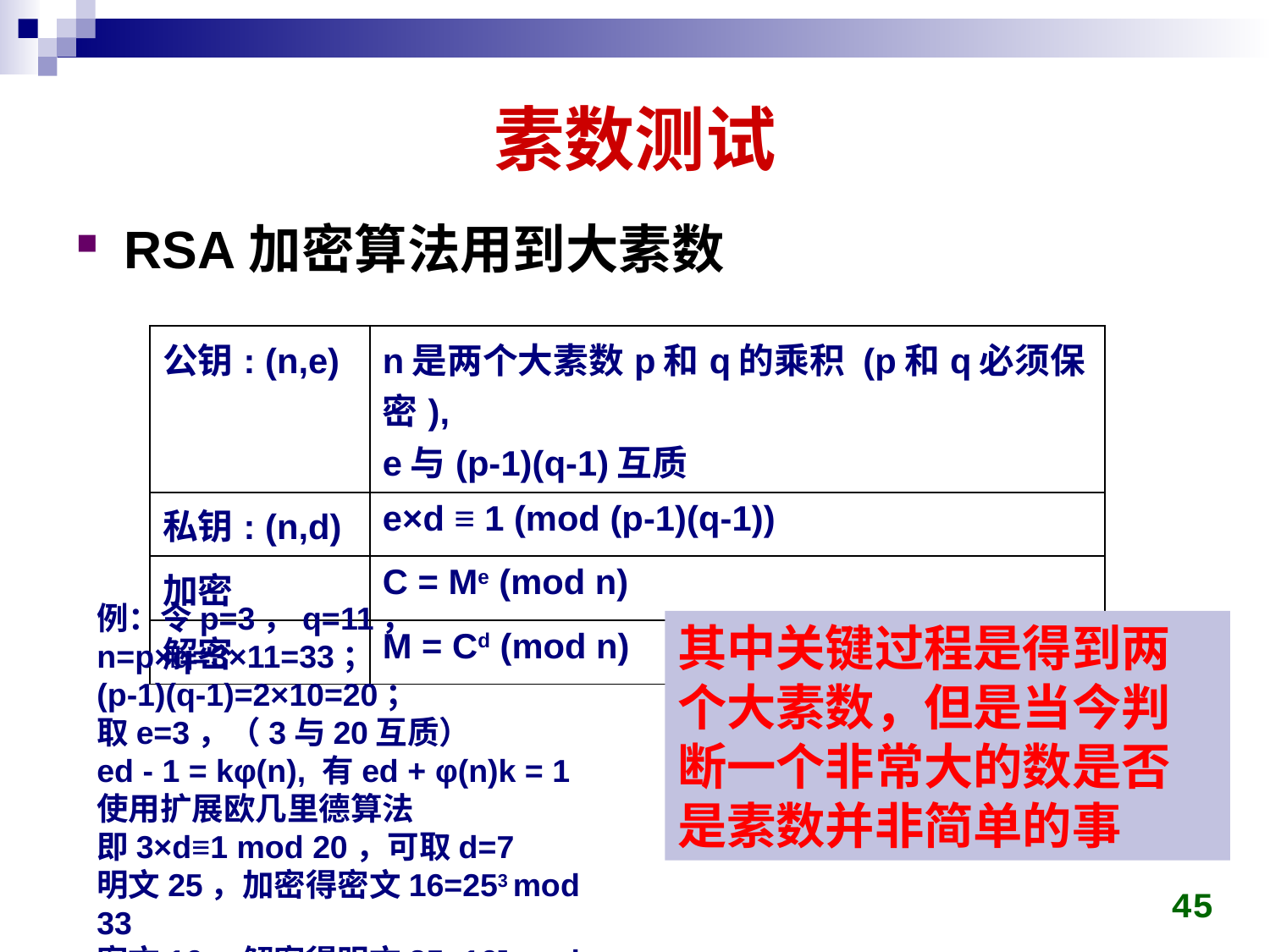

# 素数测试
RSA加密算法用到大素数
| 公钥: (n,e) | n是两个大素数p和q的乘积 (p和q必须保密), e与(p-1)(q-1)互质 |
| --- | --- |
| 私钥: (n,d) | e×d ≡ 1 (mod (p-1)(q-1)) |
| 加密 | C = Me (mod n) |
| 解密 | M = Cd (mod n) |
例：令p=3，q=11，
n=p×q=3×11=33；
(p-1)(q-1)=2×10=20；
取e=3，（3与20互质）
ed - 1 = kφ(n), 有ed + φ(n)k = 1
使用扩展欧几里德算法
即3×d≡1 mod 20，可取d=7
明文25，加密得密文16=253 mod 33
密文16，解密得明文25=167 mod 33
其中关键过程是得到两个大素数，但是当今判断一个非常大的数是否是素数并非简单的事
45